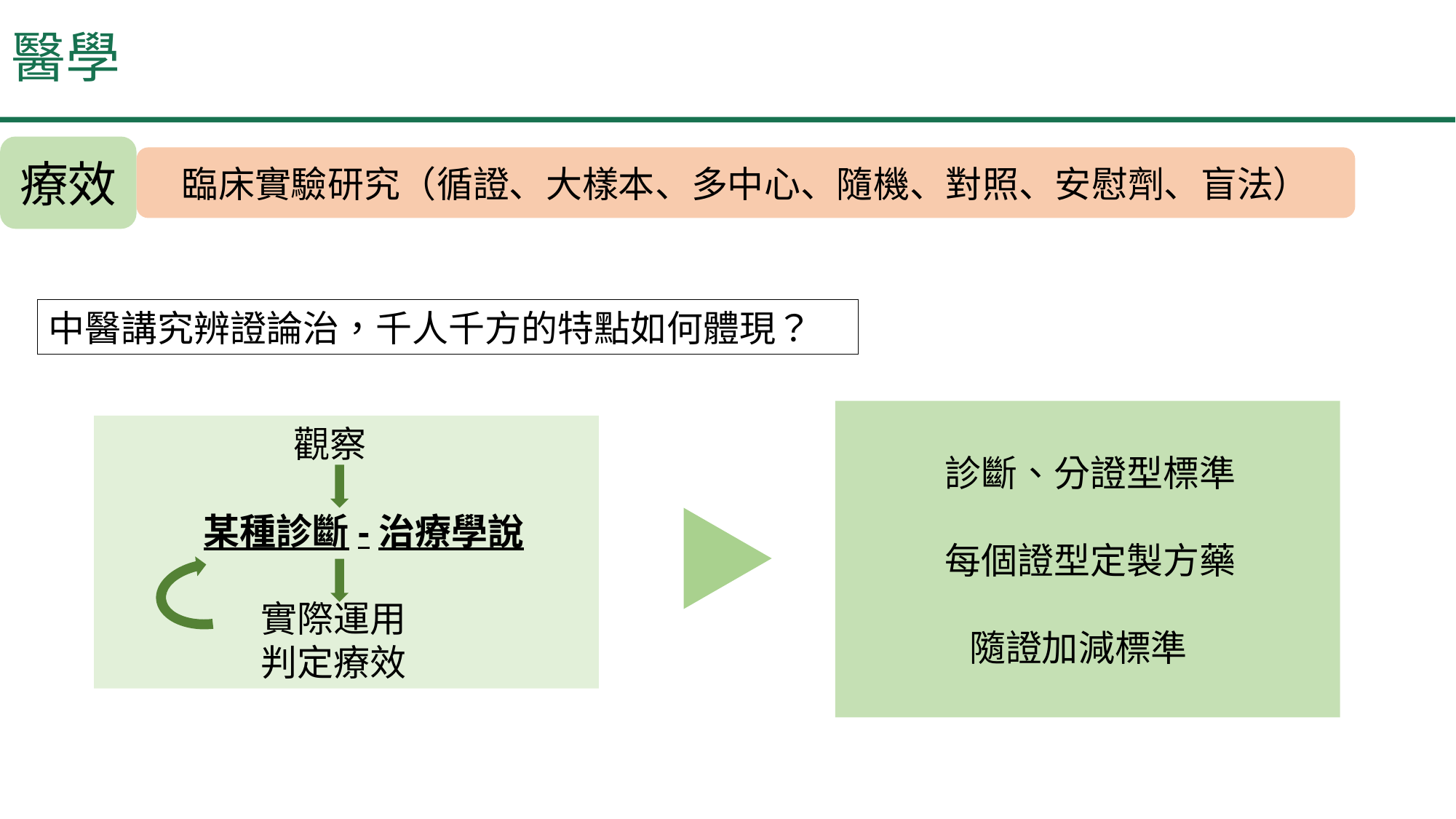

# 醫學
療效
臨床實驗研究（循證、大樣本、多中心、隨機、對照、安慰劑、盲法）
中醫講究辨證論治，千人千方的特點如何體現？

           診斷、分證型標準

           每個證型定製方藥

              隨證加減標準

                      觀察

           某種診斷-治療學說

                  實際運用
                  判定療效